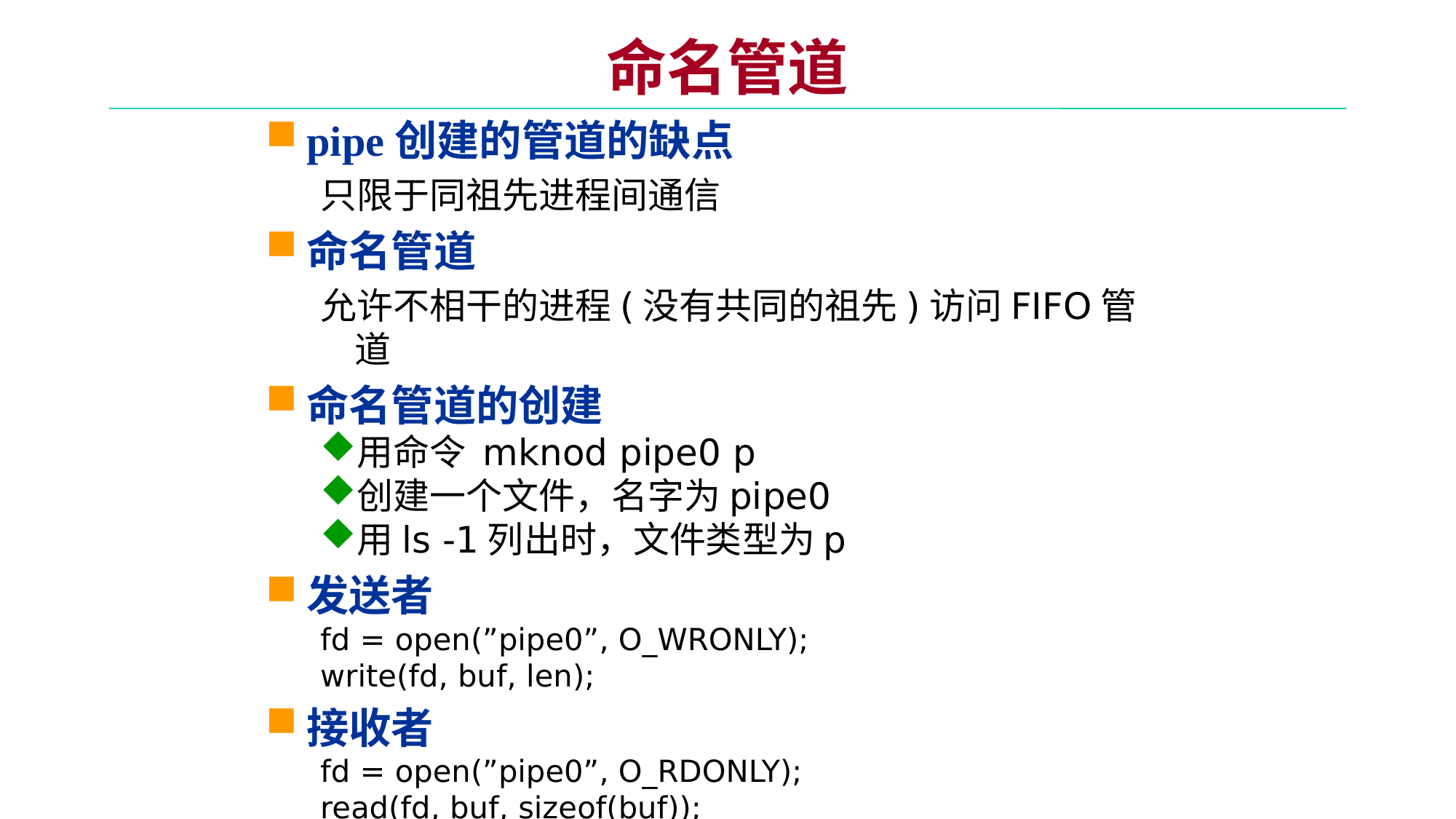

# 命名管道
pipe创建的管道的缺点
只限于同祖先进程间通信
命名管道
允许不相干的进程(没有共同的祖先)访问FIFO管道
命名管道的创建
用命令 mknod pipe0 p
创建一个文件，名字为pipe0
用ls -1列出时，文件类型为p
发送者
fd = open(”pipe0”, O_WRONLY);
write(fd, buf, len);
接收者
fd = open(”pipe0”, O_RDONLY);
read(fd, buf, sizeof(buf));